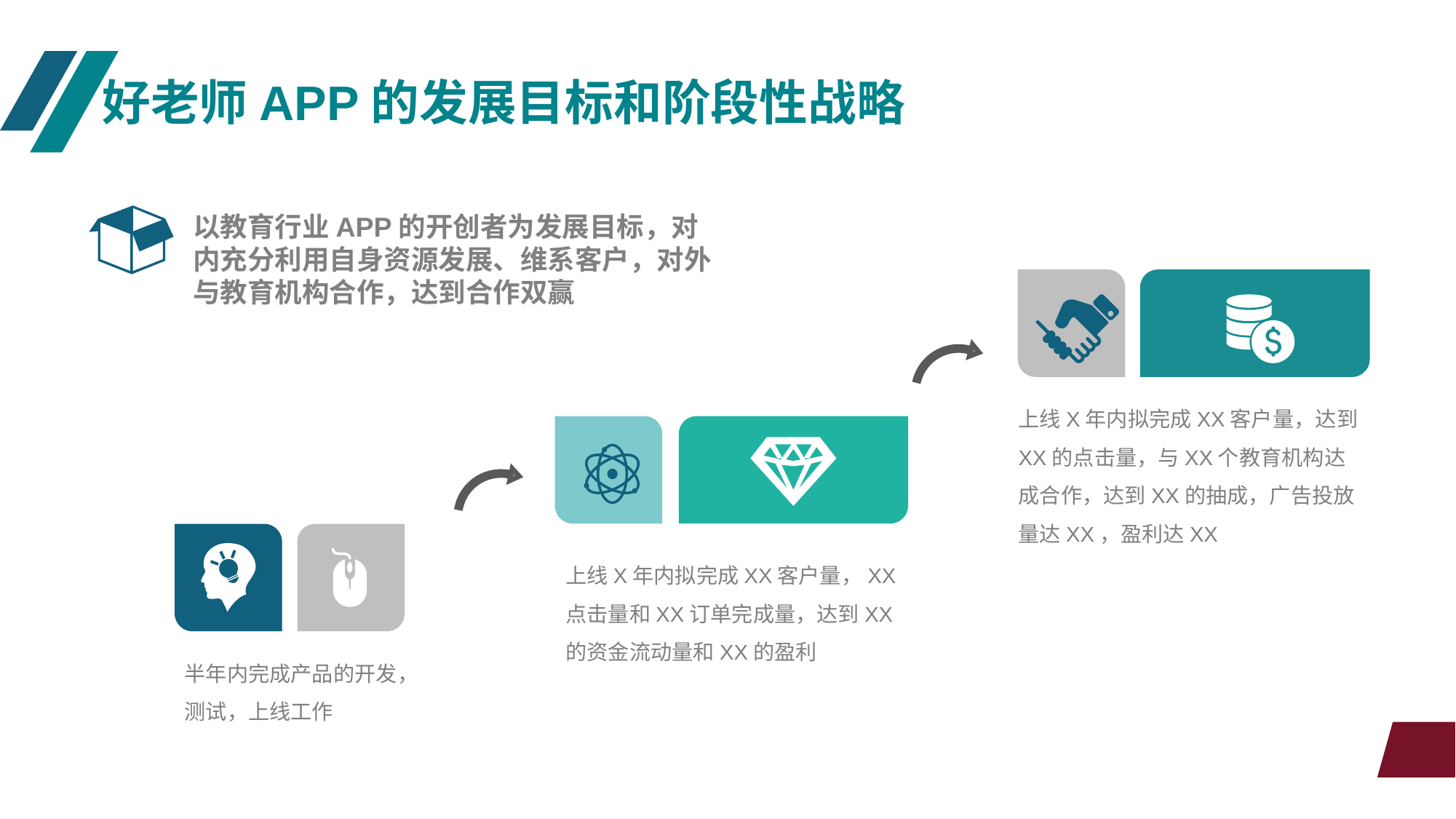

好老师APP的发展目标和阶段性战略

以教育行业APP的开创者为发展目标，对内充分利用自身资源发展、维系客户，对外与教育机构合作，达到合作双赢

上线X年内拟完成XX客户量，达到XX的点击量，与XX个教育机构达成合作，达到XX的抽成，广告投放量达XX，盈利达XX

上线X年内拟完成XX客户量，XX点击量和XX订单完成量，达到XX的资金流动量和XX的盈利

半年内完成产品的开发，测试，上线工作

16